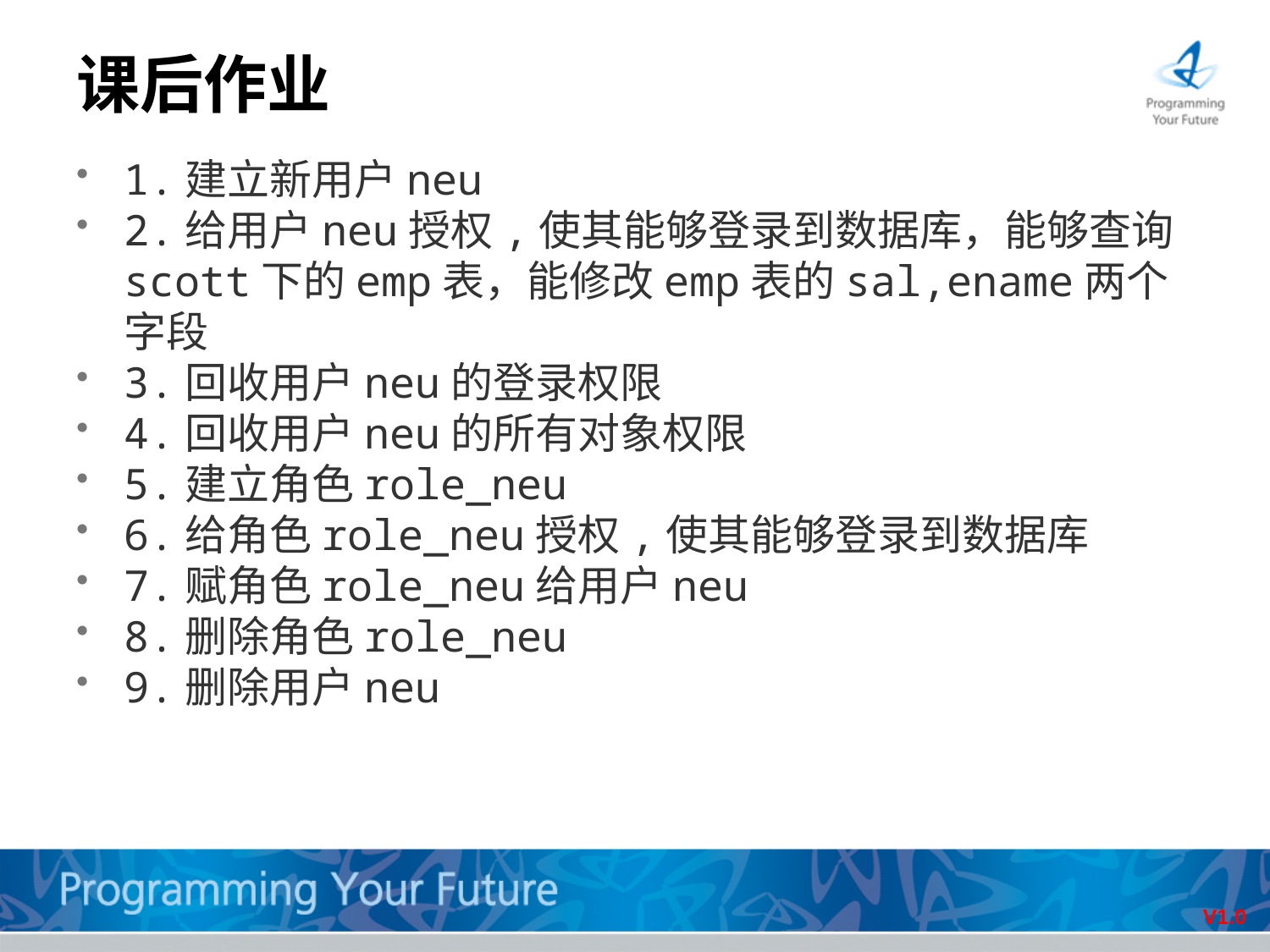

# 课后作业
1.建立新用户neu
2.给用户neu授权,使其能够登录到数据库，能够查询scott下的emp表，能修改emp表的sal,ename两个字段
3.回收用户neu的登录权限
4.回收用户neu的所有对象权限
5.建立角色role_neu
6.给角色role_neu授权,使其能够登录到数据库
7.赋角色role_neu给用户neu
8.删除角色role_neu
9.删除用户neu